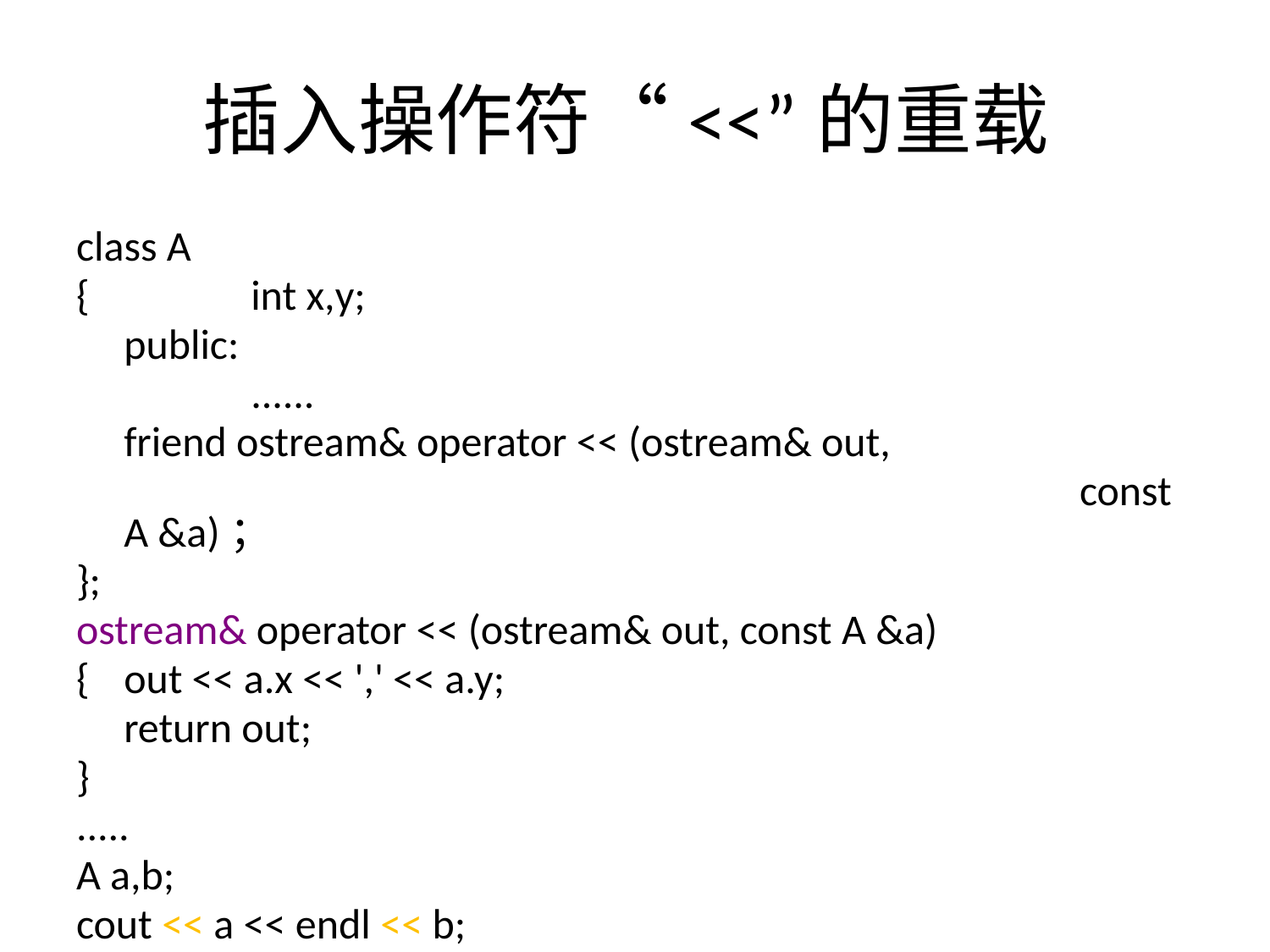

# 插入操作符“<<”的重载
class A
{		int x,y;
	public:
		......
	friend ostream& operator << (ostream& out,
								       const A &a)；
};
ostream& operator << (ostream& out, const A &a)
{	out << a.x << ',' << a.y;
	return out;
}
.....
A a,b;
cout << a << endl << b;